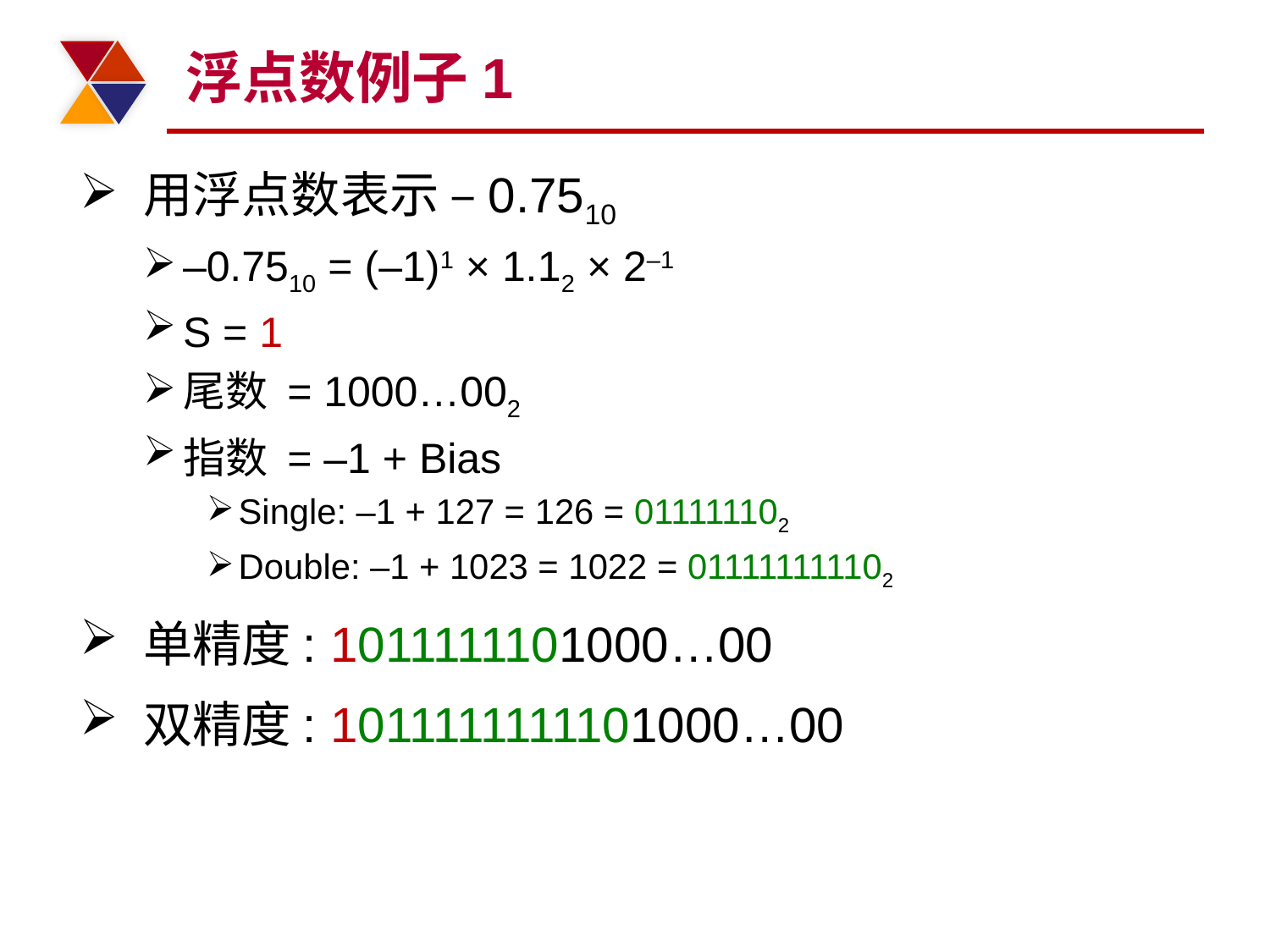

# 浮点数例子1
用浮点数表示 –0.7510
–0.7510 = (–1)1 × 1.12 × 2–1
S = 1
尾数 = 1000…002
指数 = –1 + Bias
Single: –1 + 127 = 126 = 011111102
Double: –1 + 1023 = 1022 = 011111111102
单精度: 1011111101000…00
双精度: 1011111111101000…00